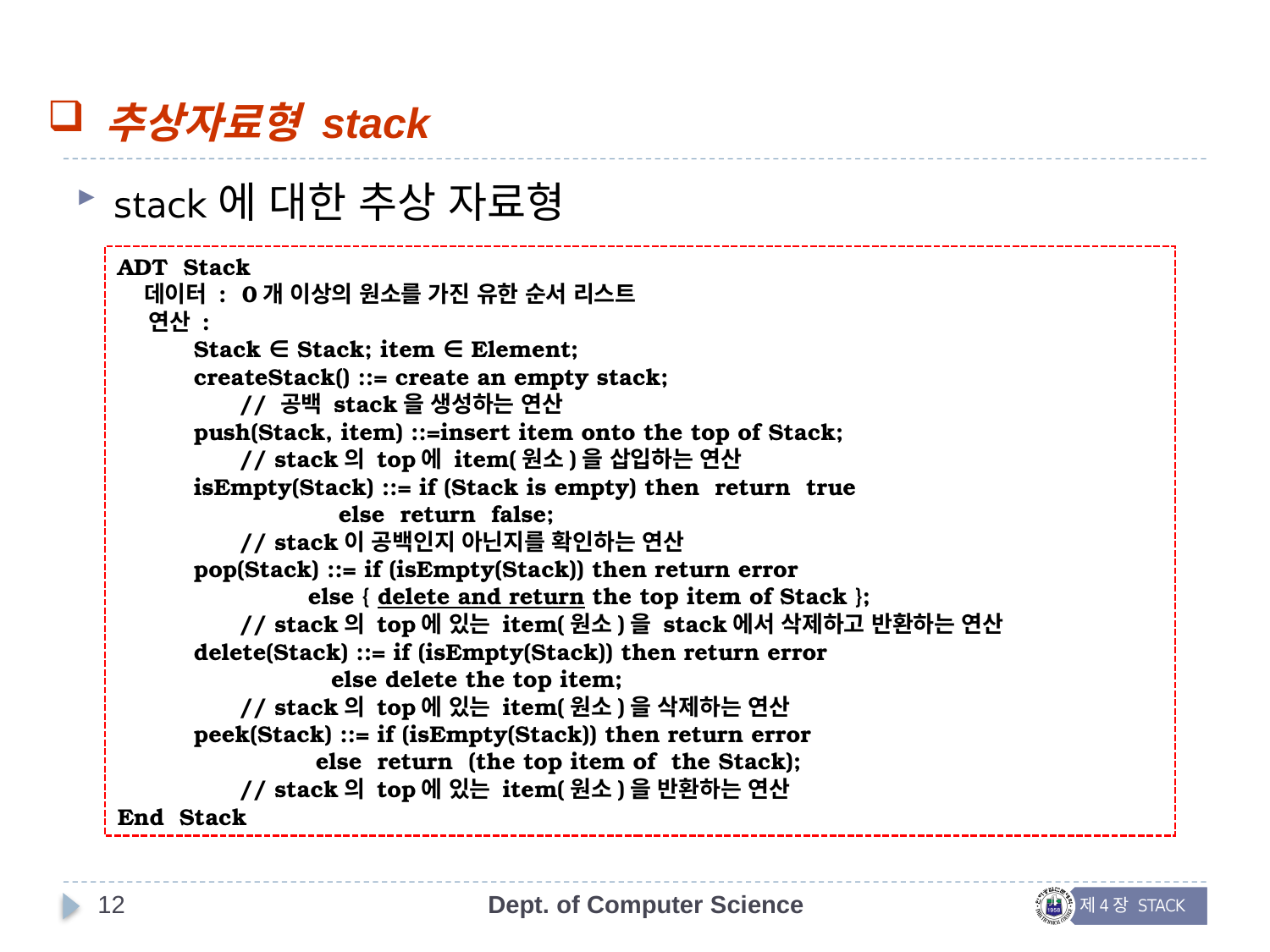

추상자료형 stack
stack에 대한 추상 자료형
ADT  Stack
    데이터 :  0개 이상의 원소를 가진 유한 순서 리스트
    연산 :
          Stack ∈ Stack; item ∈ Element;
          createStack() ::= create an empty stack;
                // 공백 stack을 생성하는 연산
          push(Stack, item) ::=insert item onto the top of Stack;
                // stack의 top에 item(원소)을 삽입하는 연산
          isEmpty(Stack) ::= if (Stack is empty) then  return  true
                             else  return  false;
                // stack이 공백인지 아닌지를 확인하는 연산
          pop(Stack) ::= if (isEmpty(Stack)) then return error
                         else { delete and return the top item of Stack };
                // stack의 top에 있는 item(원소)을 stack에서 삭제하고 반환하는 연산
          delete(Stack) ::= if (isEmpty(Stack)) then return error
                            else delete the top item;
                // stack의 top에 있는 item(원소)을 삭제하는 연산
          peek(Stack) ::= if (isEmpty(Stack)) then return error
                          else  return  (the top item of  the Stack);
                // stack의 top에 있는 item(원소)을 반환하는 연산
End  Stack
12
Dept. of Computer Science